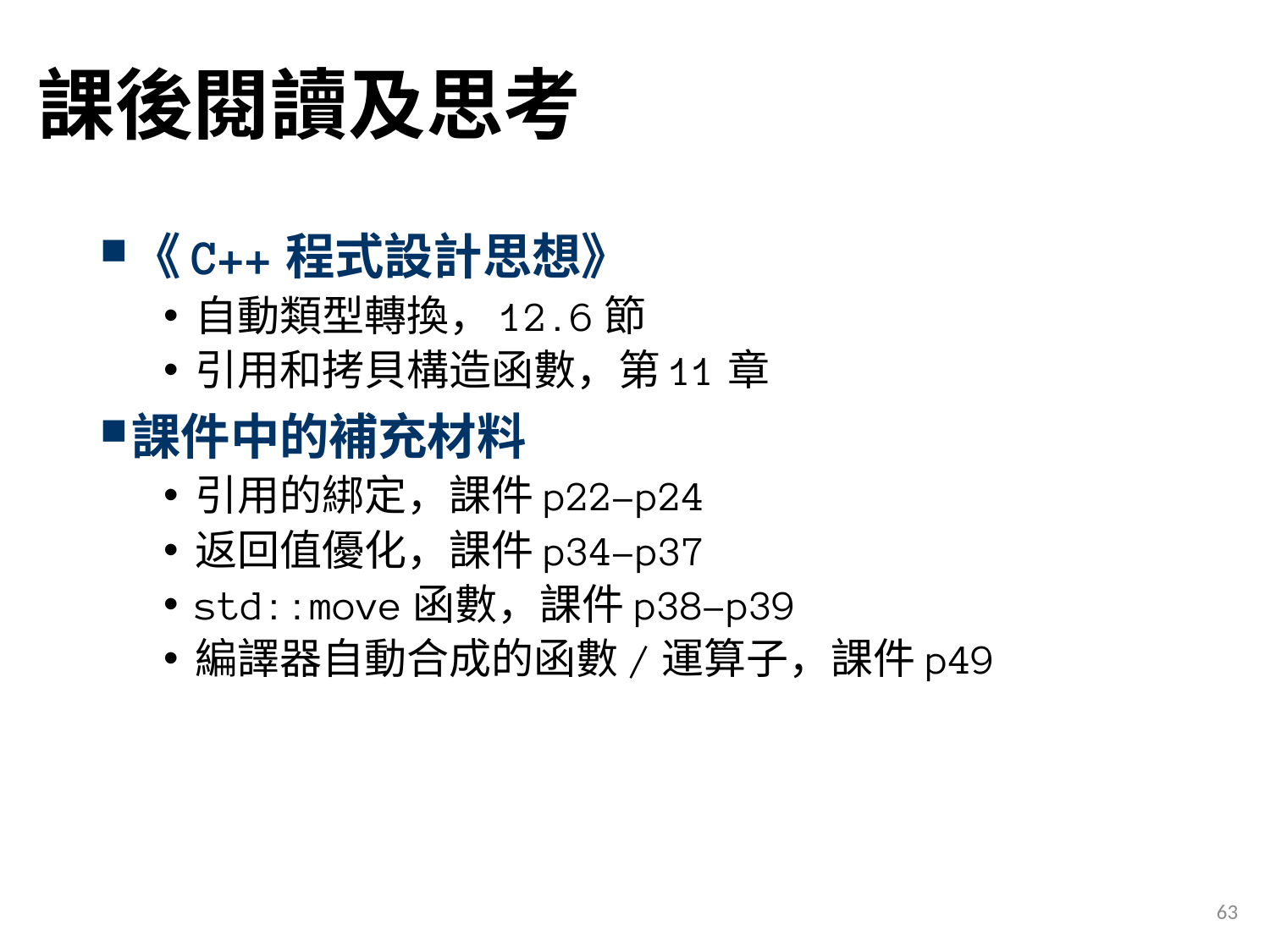

# 課後閱讀及思考
《C++程式設計思想》
自動類型轉換，12.6節
引用和拷貝構造函數，第11章
課件中的補充材料
引用的綁定，課件p22-p24
返回值優化，課件p34-p37
std::move函數，課件p38-p39
編譯器自動合成的函數/運算子，課件p49

63